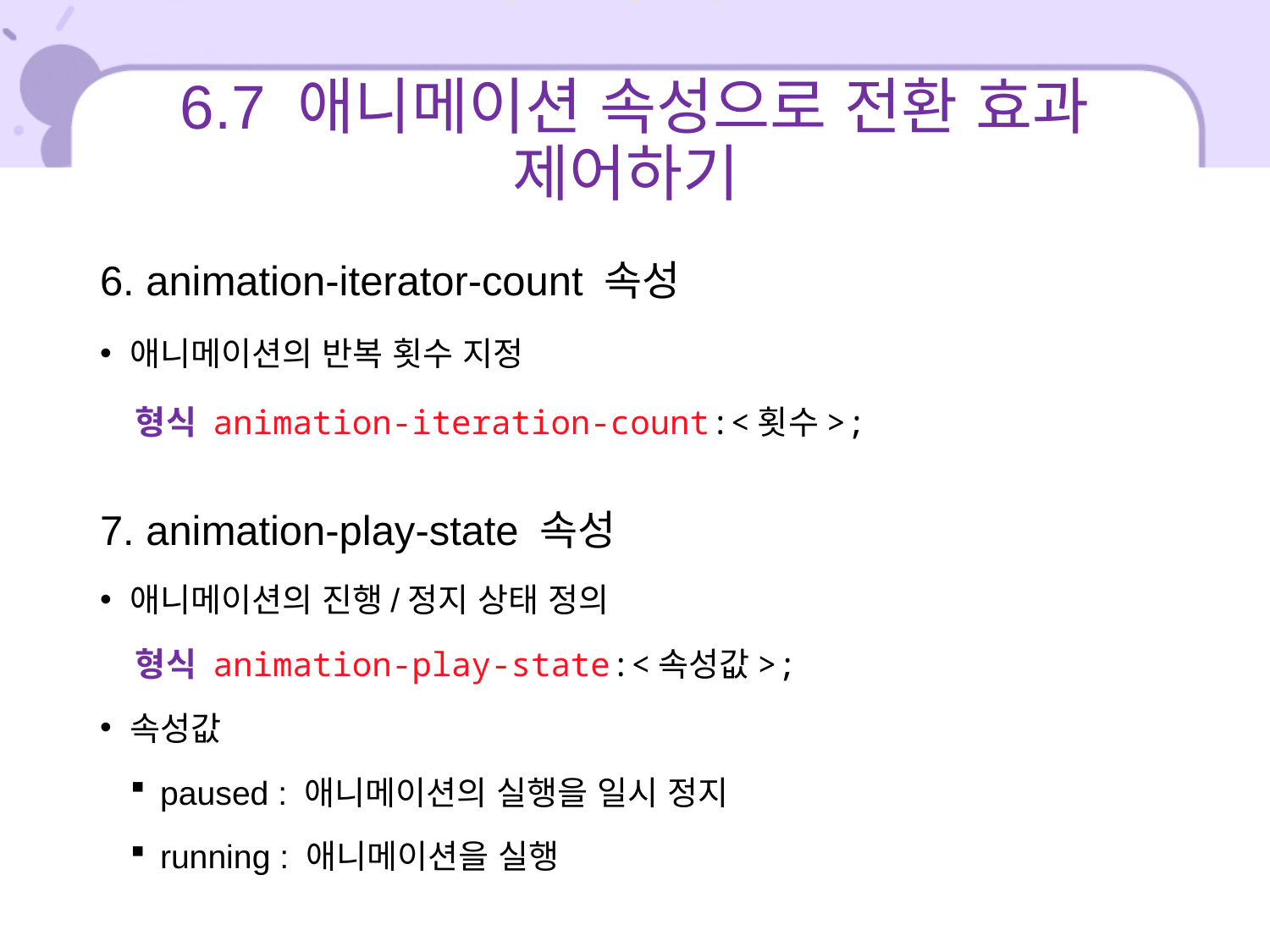

# 6.7 애니메이션 속성으로 전환 효과 제어하기
6. animation-iterator-count 속성
애니메이션의 반복 횟수 지정
   형식 animation-iteration-count:<횟수>;

7. animation-play-state 속성
애니메이션의 진행/정지 상태 정의
   형식 animation-play-state:<속성값>;
속성값
paused : 애니메이션의 실행을 일시 정지
running : 애니메이션을 실행